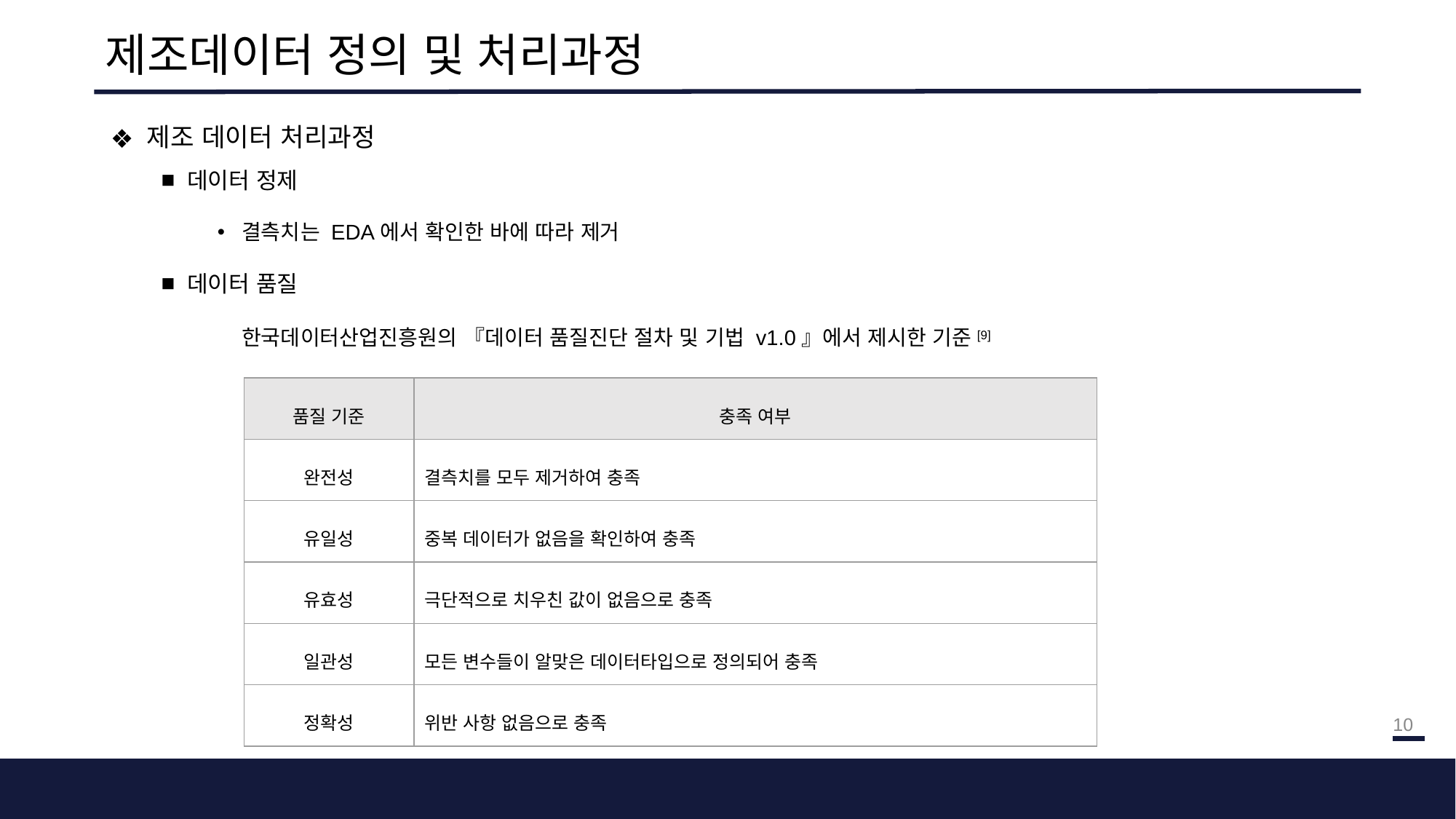

# 제조데이터 정의 및 처리과정
 제조 데이터 처리과정

데이터 정제

결측치는 EDA에서 확인한 바에 따라 제거

데이터 품질

한국데이터산업진흥원의 『데이터 품질진단 절차 및 기법 v1.0』에서 제시한 기준[9]
| 품질 기준 | 충족 여부 |
| --- | --- |
| 완전성 | 결측치를 모두 제거하여 충족 |
| 유일성 | 중복 데이터가 없음을 확인하여 충족 |
| 유효성 | 극단적으로 치우친 값이 없음으로 충족 |
| 일관성 | 모든 변수들이 알맞은 데이터타입으로 정의되어 충족 |
| 정확성 | 위반 사항 없음으로 충족 |
10